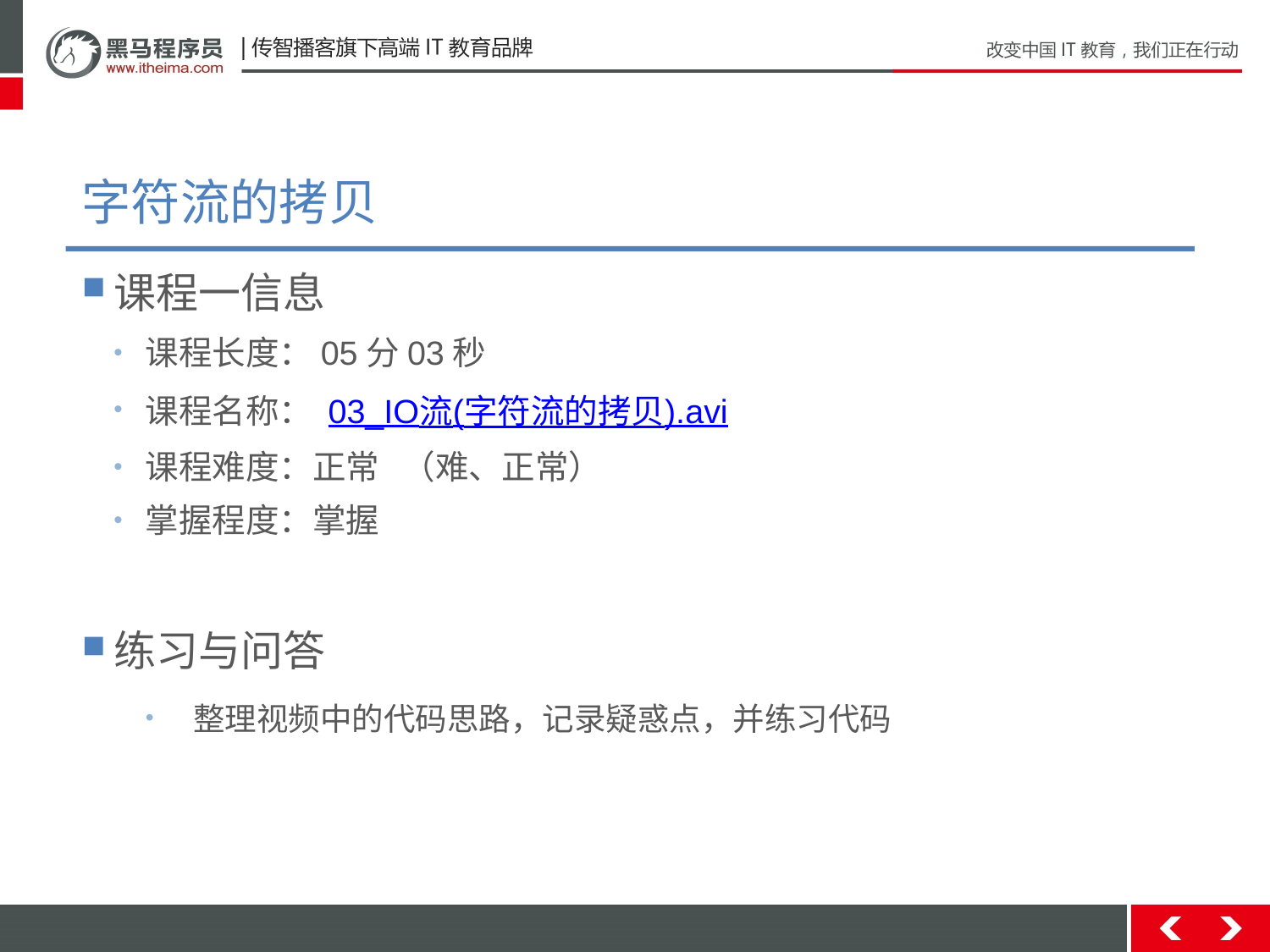

# 字符流的拷贝
课程一信息
课程长度：05分03秒
课程名称： 03_IO流(字符流的拷贝).avi
课程难度：正常   （难、正常）
掌握程度：掌握

练习与问答
整理视频中的代码思路，记录疑惑点，并练习代码